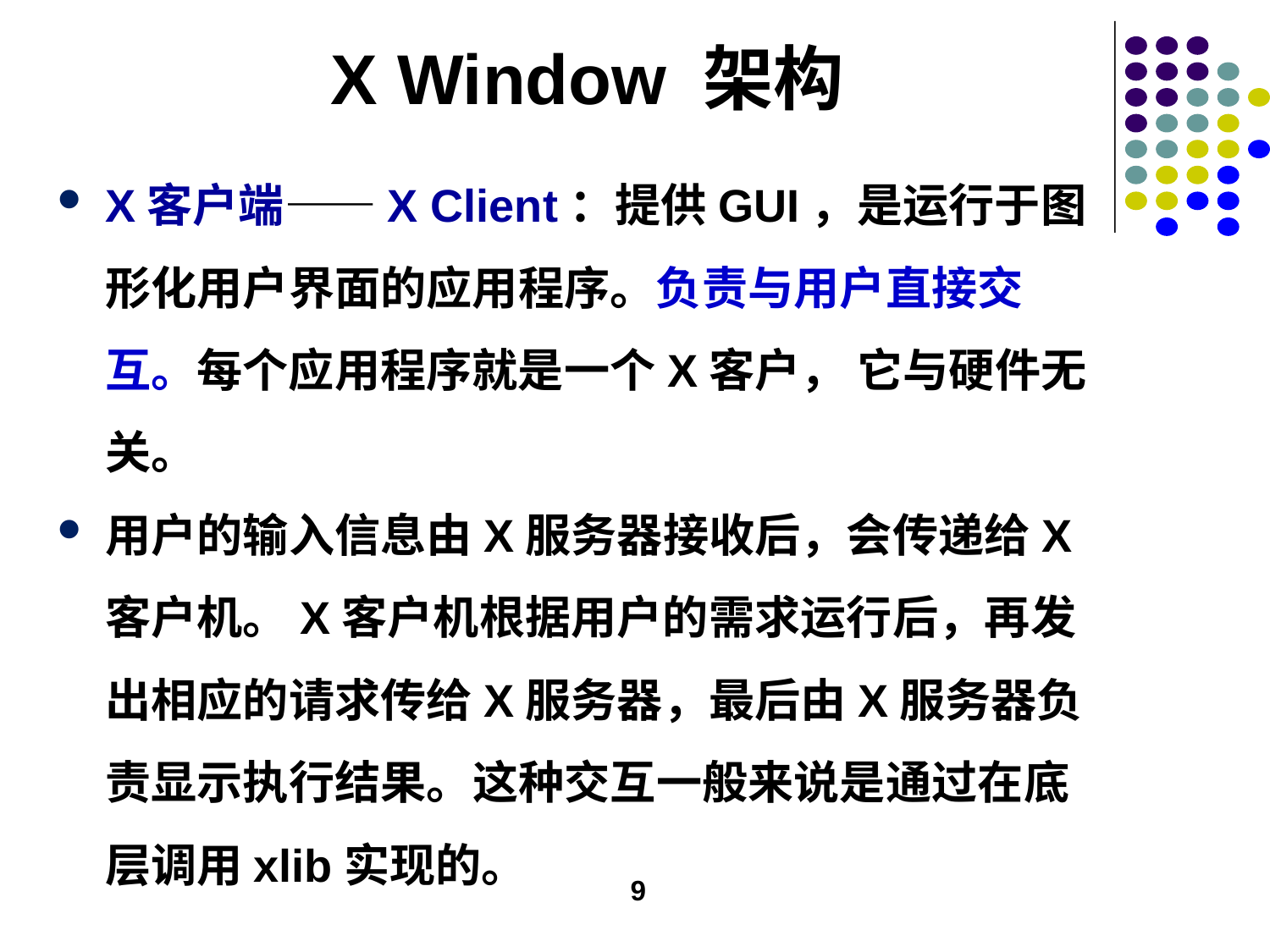

# X Window 架构
X客户端——X Client：提供GUI，是运行于图形化用户界面的应用程序。负责与用户直接交互。每个应用程序就是一个X客户， 它与硬件无关。
用户的输入信息由X服务器接收后，会传递给X客户机。X客户机根据用户的需求运行后，再发出相应的请求传给X服务器，最后由X服务器负责显示执行结果。这种交互一般来说是通过在底层调用xlib实现的。
9